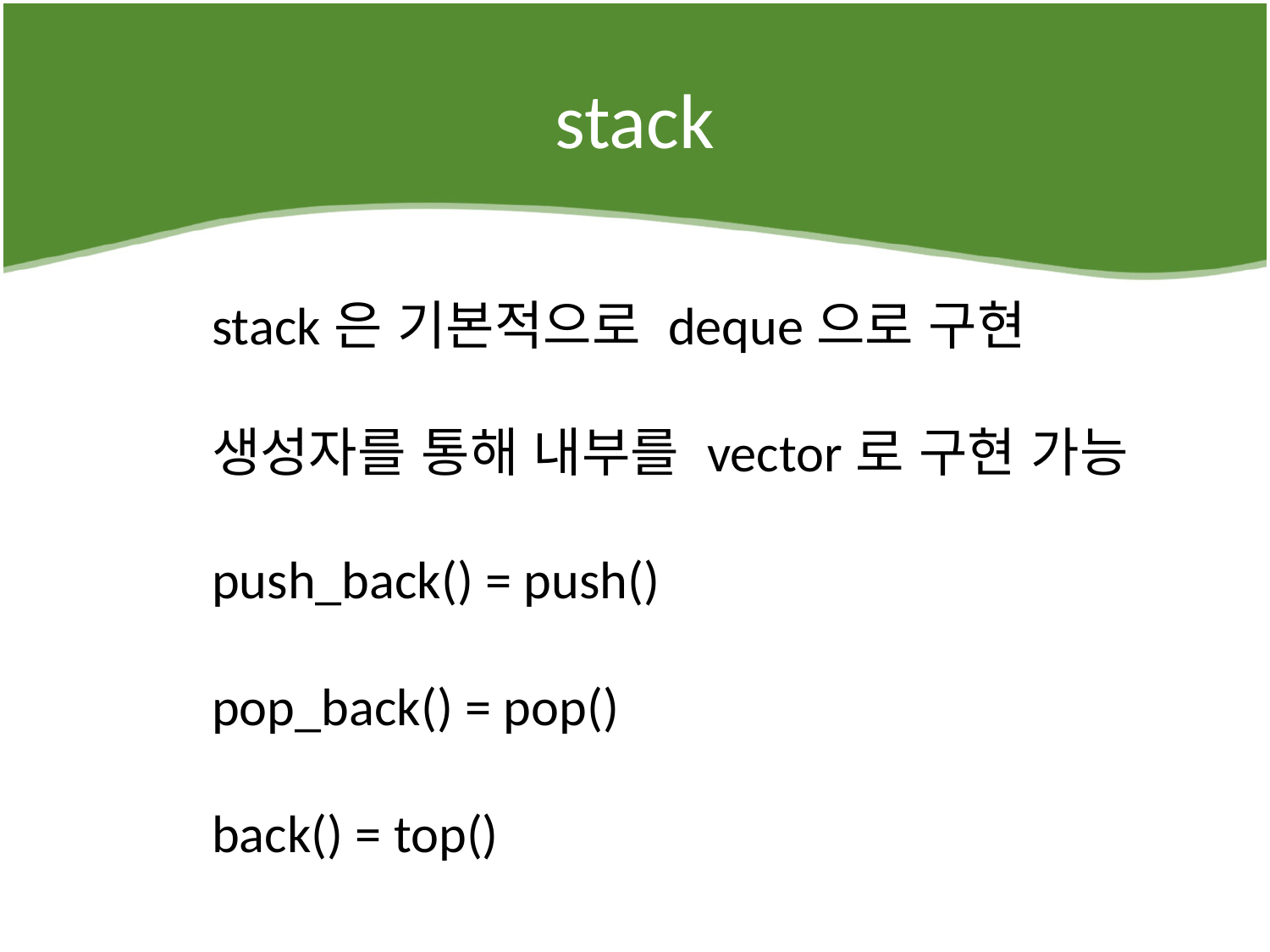

# stack
stack은 기본적으로 deque으로 구현

생성자를 통해 내부를 vector로 구현 가능

push_back() = push()

pop_back() = pop()

back() = top()